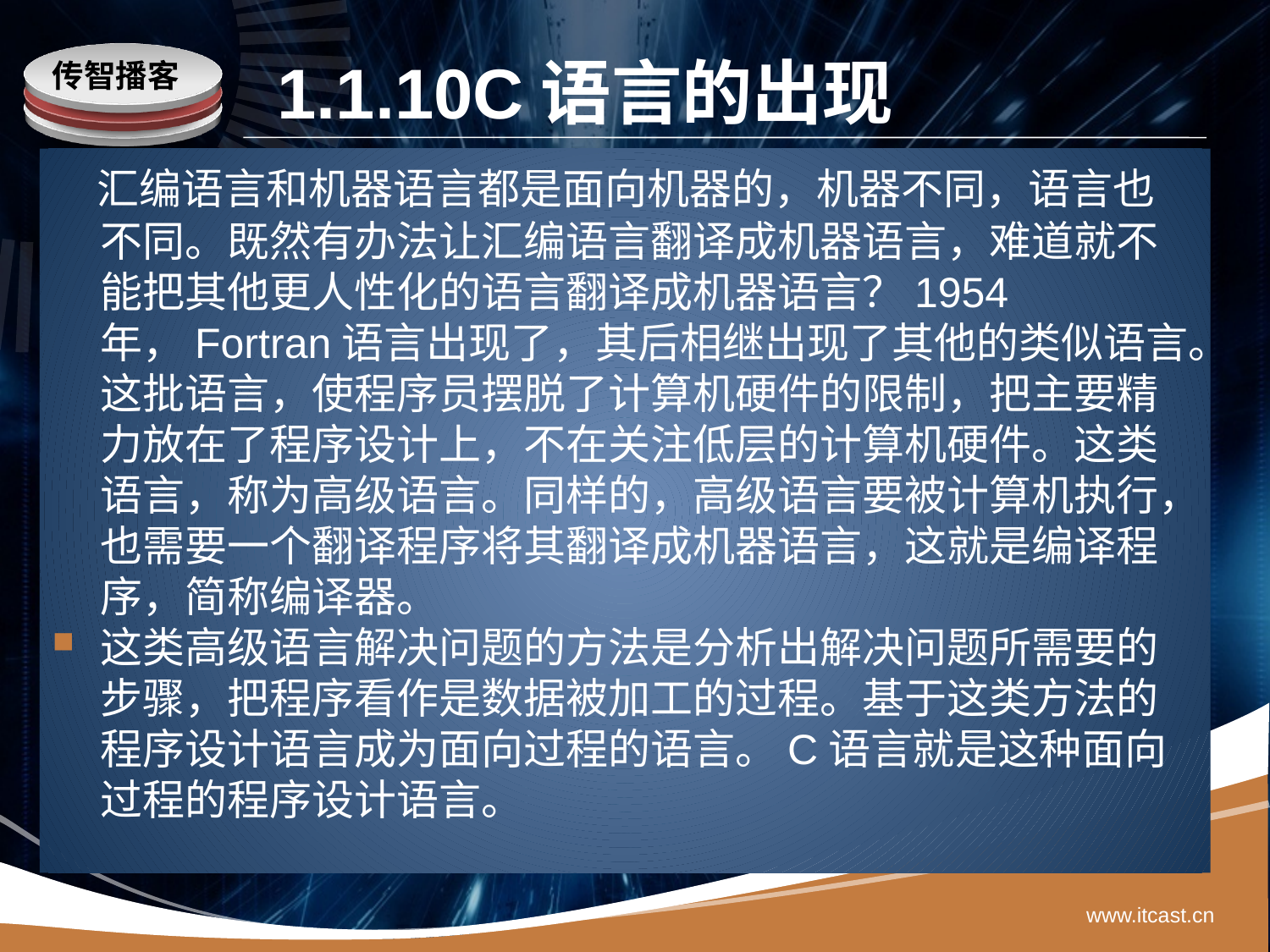

# 1.1.10C语言的出现
传智播客
   汇编语言和机器语言都是面向机器的，机器不同，语言也不同。既然有办法让汇编语言翻译成机器语言，难道就不能把其他更人性化的语言翻译成机器语言？1954年，Fortran语言出现了，其后相继出现了其他的类似语言。这批语言，使程序员摆脱了计算机硬件的限制，把主要精力放在了程序设计上，不在关注低层的计算机硬件。这类语言，称为高级语言。同样的，高级语言要被计算机执行，也需要一个翻译程序将其翻译成机器语言，这就是编译程序，简称编译器。
这类高级语言解决问题的方法是分析出解决问题所需要的步骤，把程序看作是数据被加工的过程。基于这类方法的程序设计语言成为面向过程的语言。C语言就是这种面向过程的程序设计语言。

www.itcast.cn